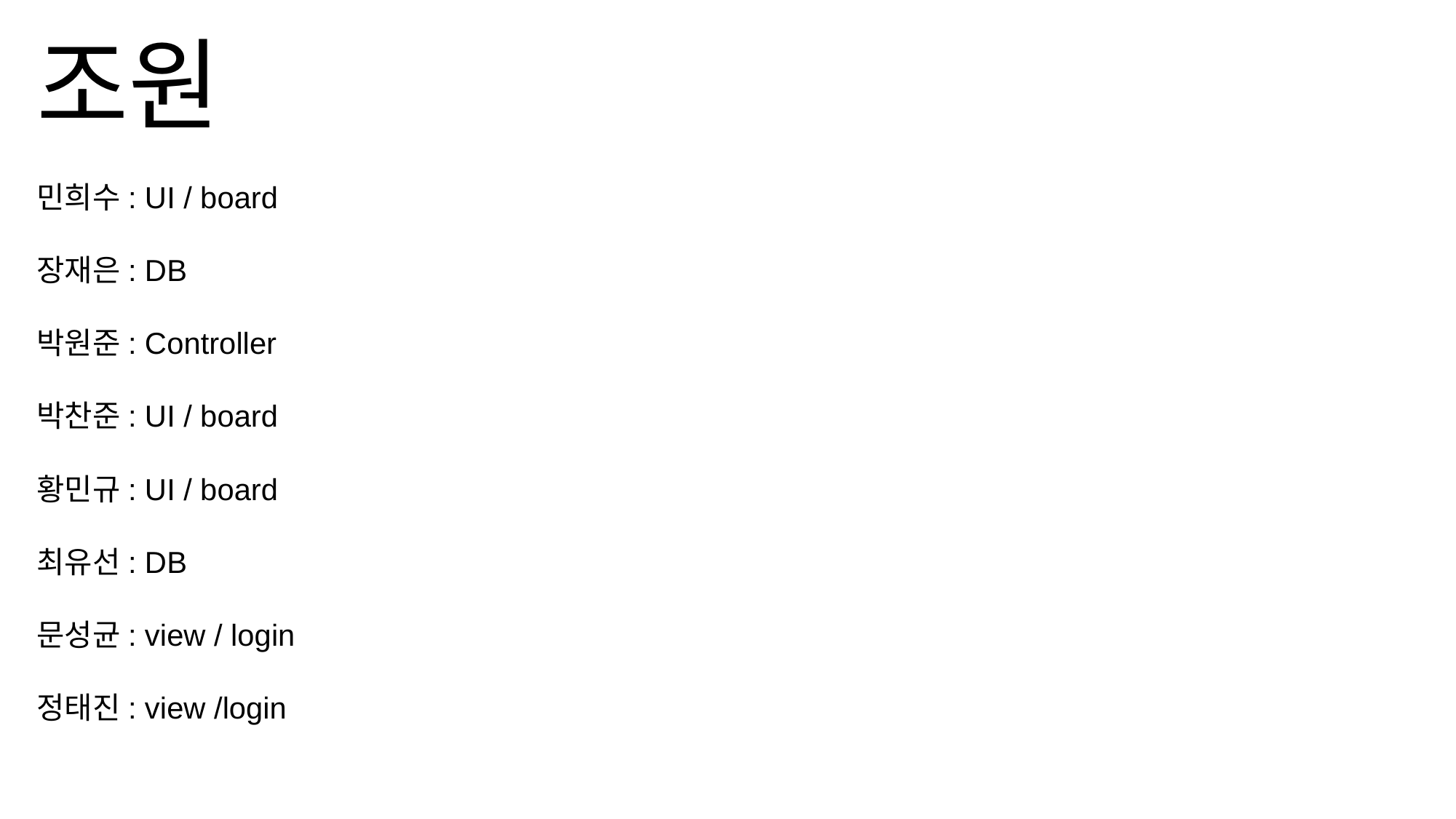

조원

민희수: UI / board

장재은: DB

박원준: Controller

박찬준: UI / board

황민규: UI / board

최유선: DB

문성균: view / login

정태진: view /login